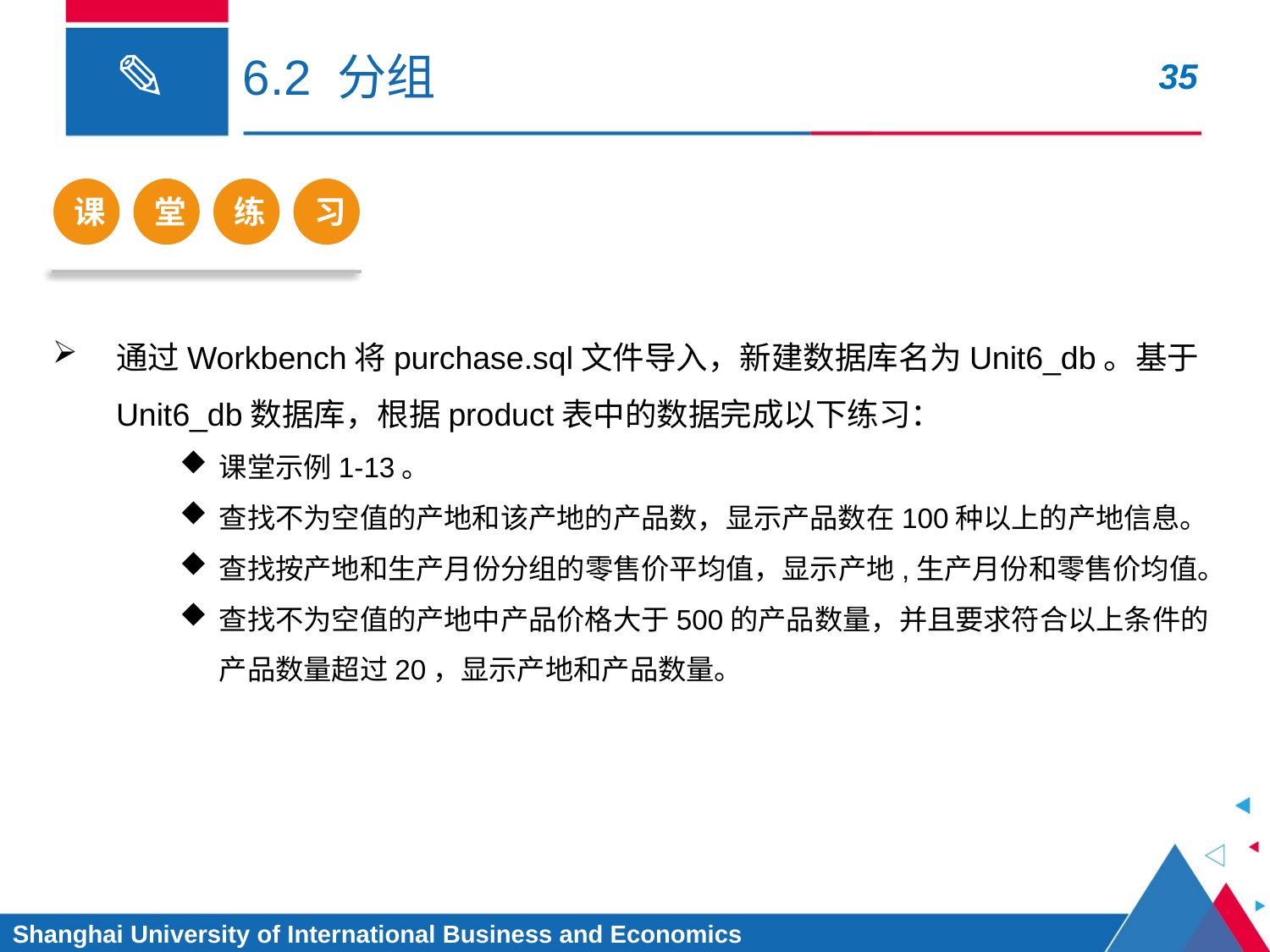

# 6.2 分组
课
堂
练
习
通过Workbench将purchase.sql文件导入，新建数据库名为Unit6_db。基于Unit6_db数据库，根据product表中的数据完成以下练习：
课堂示例1-13。
查找不为空值的产地和该产地的产品数，显示产品数在100种以上的产地信息。
查找按产地和生产月份分组的零售价平均值，显示产地,生产月份和零售价均值。
查找不为空值的产地中产品价格大于500的产品数量，并且要求符合以上条件的产品数量超过20，显示产地和产品数量。